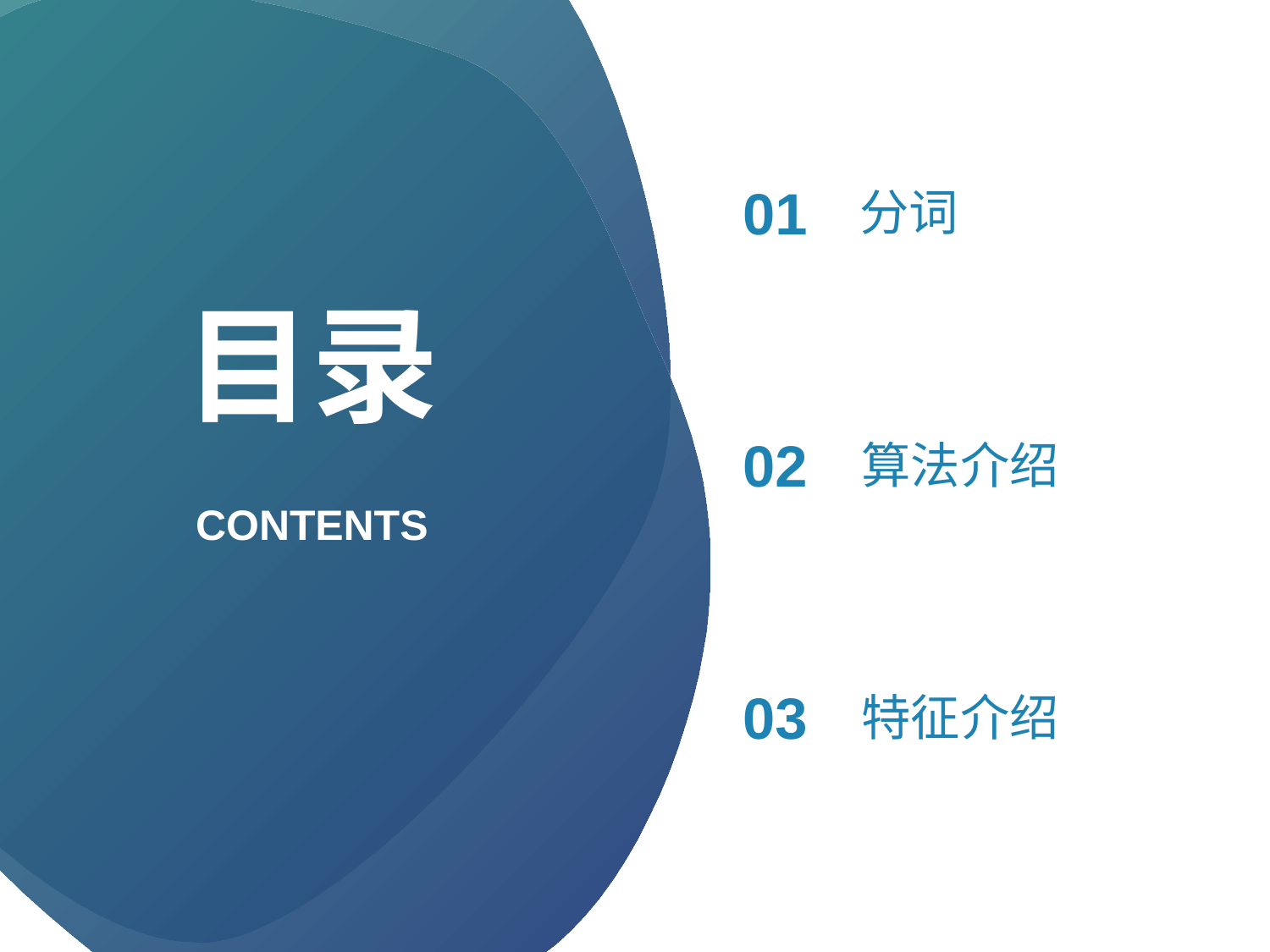

01
分词
目录
02
算法介绍
CONTENTS
03
特征介绍